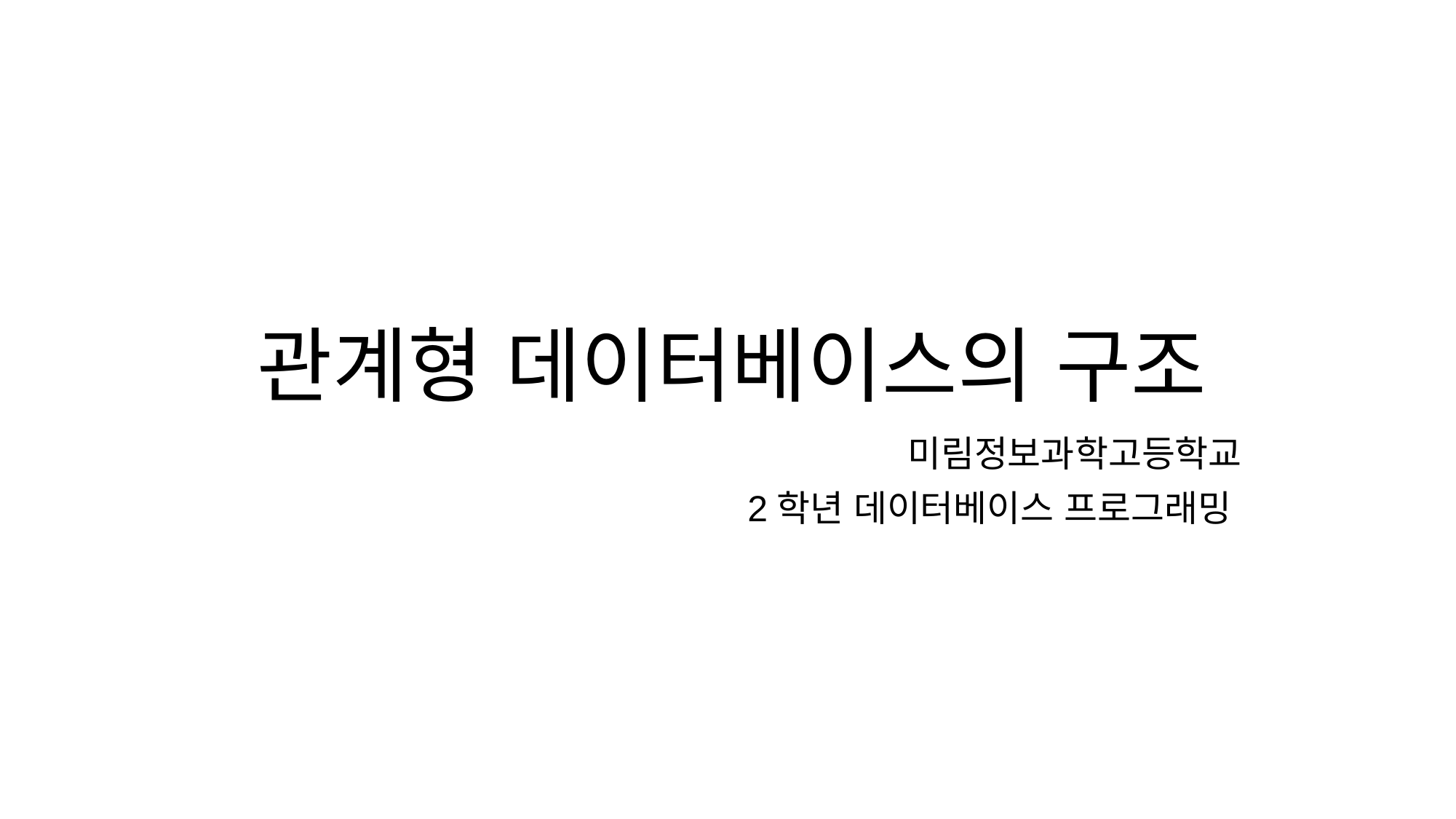

# 관계형 데이터베이스의 구조
미림정보과학고등학교
2학년 데이터베이스 프로그래밍